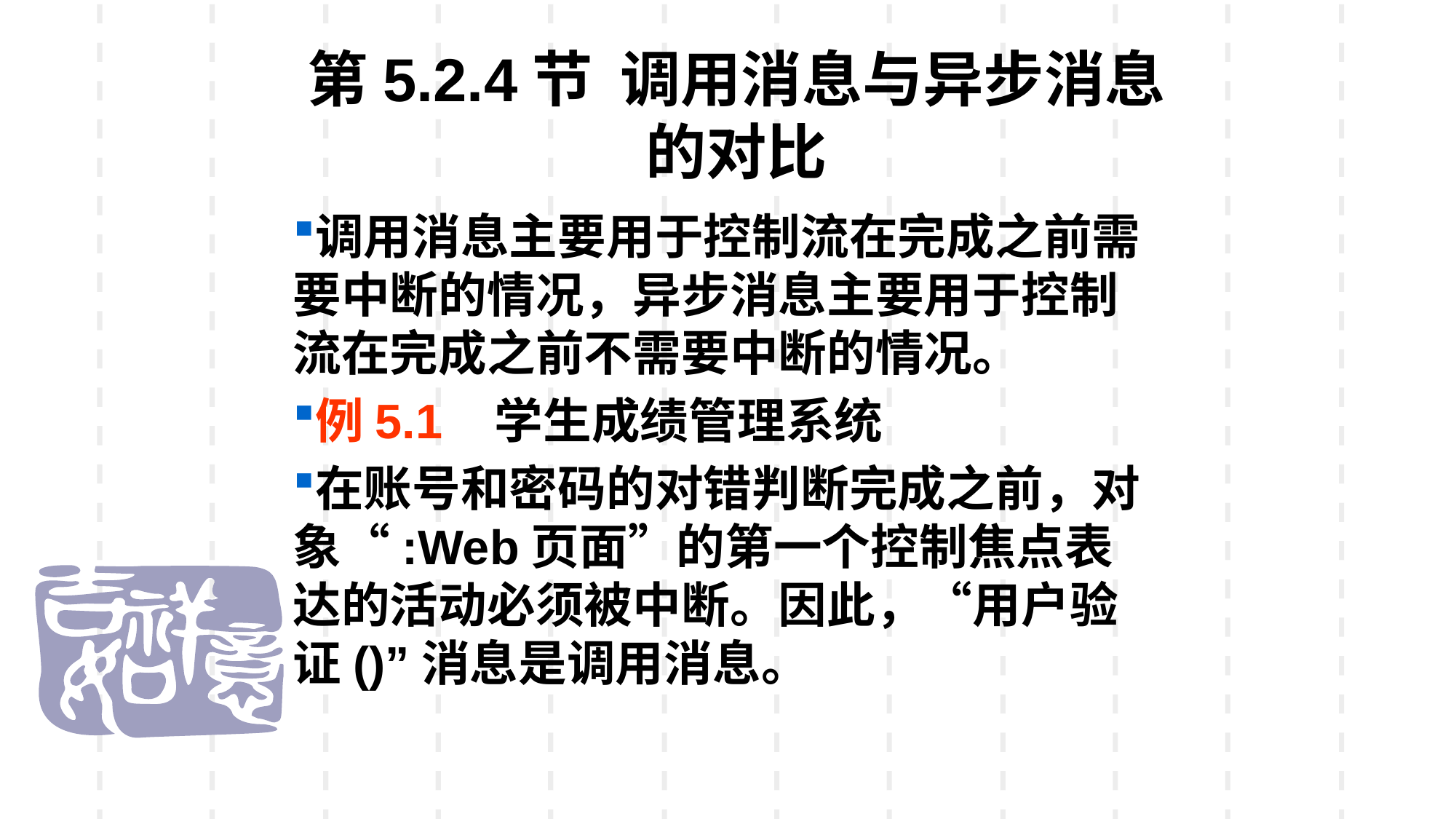

# 第5.2.4节  调用消息与异步消息的对比
调用消息主要用于控制流在完成之前需要中断的情况，异步消息主要用于控制流在完成之前不需要中断的情况。
例5.1   学生成绩管理系统
在账号和密码的对错判断完成之前，对象“:Web页面”的第一个控制焦点表达的活动必须被中断。因此，“用户验证()”消息是调用消息。